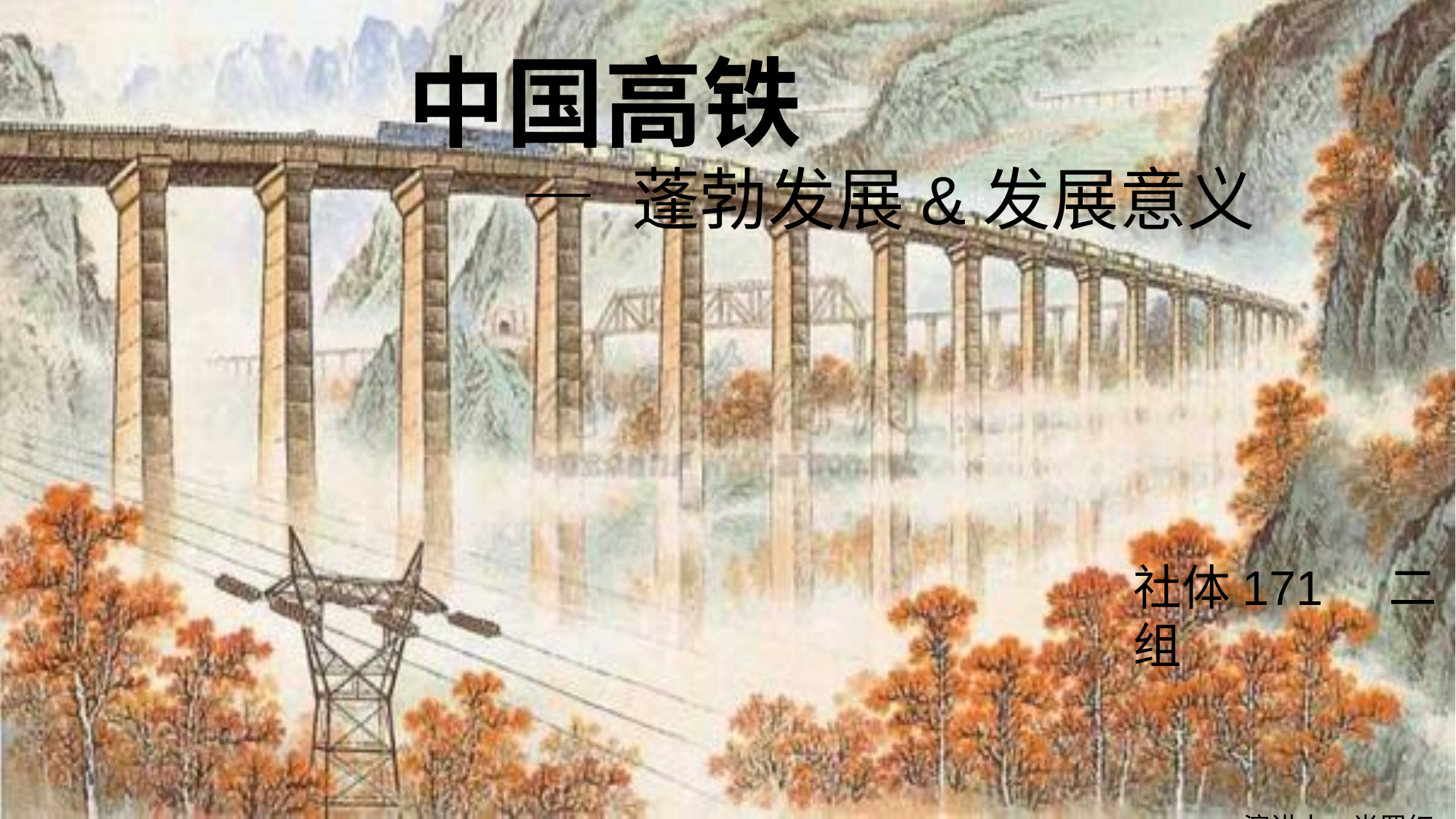

# 中国高铁
                       — 蓬勃发展&发展意义

社体171    二组
                                                                   演讲人：肖罗红
                                                                                                                     制作人：王虎